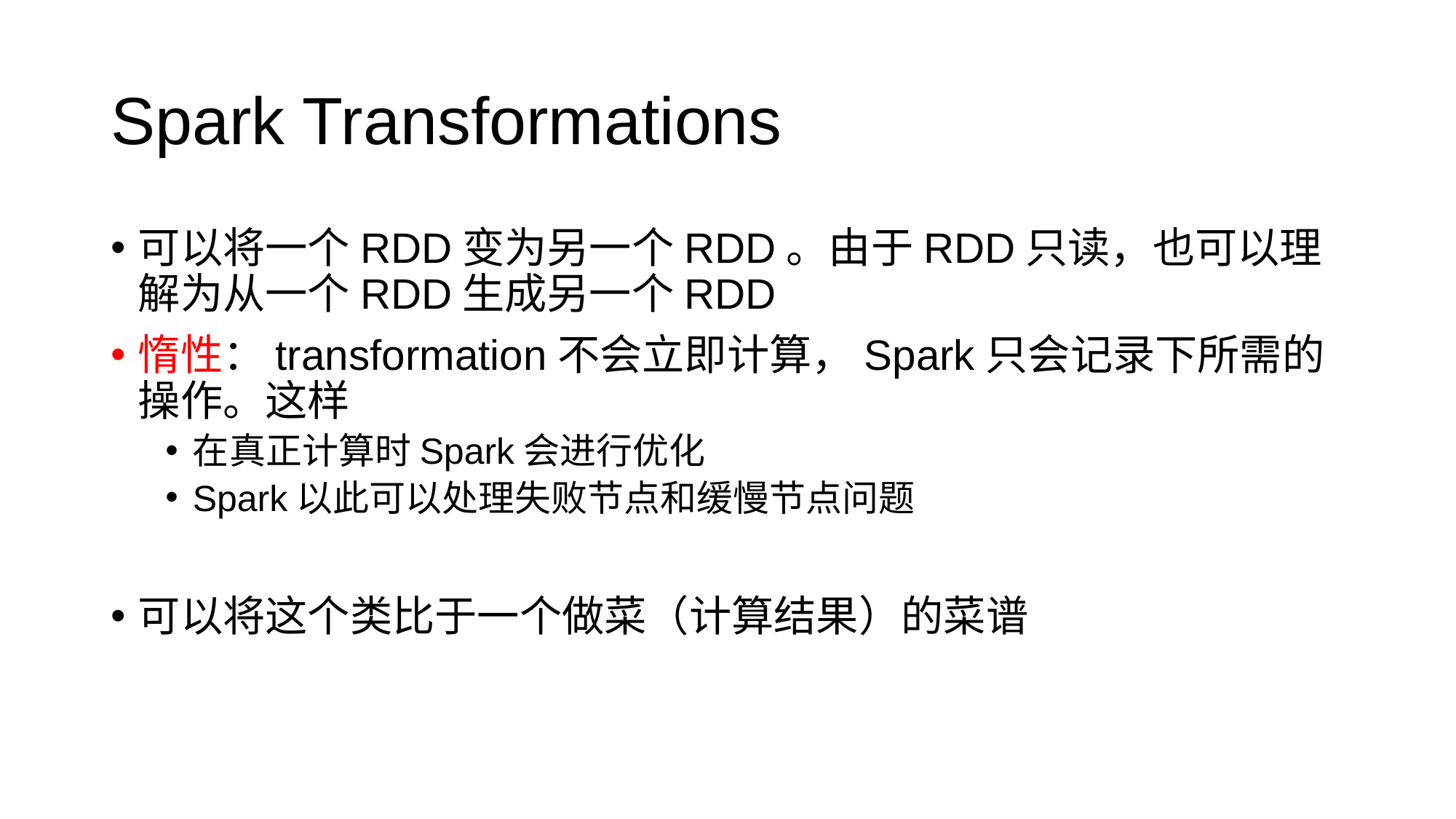

# Spark Transformations
可以将一个RDD变为另一个RDD。由于RDD只读，也可以理解为从一个RDD生成另一个RDD
惰性：transformation不会立即计算，Spark只会记录下所需的操作。这样
在真正计算时Spark会进行优化
Spark以此可以处理失败节点和缓慢节点问题

可以将这个类比于一个做菜（计算结果）的菜谱